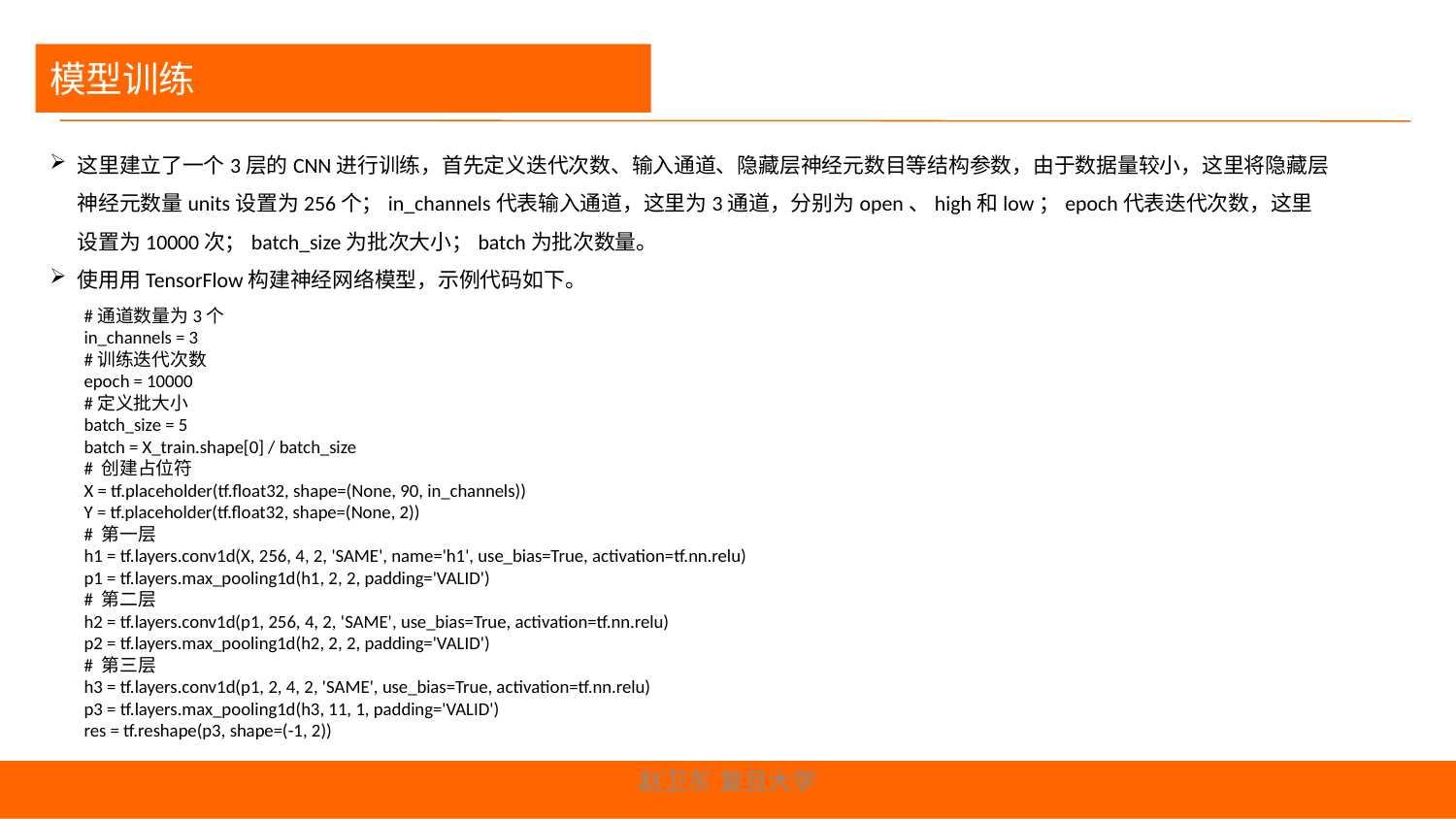

模型训练
这里建立了一个3层的CNN进行训练，首先定义迭代次数、输入通道、隐藏层神经元数目等结构参数，由于数据量较小，这里将隐藏层神经元数量units设置为256个；in_channels代表输入通道，这里为3通道，分别为open、high和low；epoch代表迭代次数，这里设置为10000次；batch_size为批次大小；batch为批次数量。
使用用TensorFlow构建神经网络模型，示例代码如下。
#通道数量为3个
in_channels = 3
#训练迭代次数
epoch = 10000
#定义批大小
batch_size = 5
batch = X_train.shape[0] / batch_size
# 创建占位符
X = tf.placeholder(tf.float32, shape=(None, 90, in_channels))
Y = tf.placeholder(tf.float32, shape=(None, 2))
# 第一层
h1 = tf.layers.conv1d(X, 256, 4, 2, 'SAME', name='h1', use_bias=True, activation=tf.nn.relu)
p1 = tf.layers.max_pooling1d(h1, 2, 2, padding='VALID')
# 第二层
h2 = tf.layers.conv1d(p1, 256, 4, 2, 'SAME', use_bias=True, activation=tf.nn.relu)
p2 = tf.layers.max_pooling1d(h2, 2, 2, padding='VALID')
# 第三层
h3 = tf.layers.conv1d(p1, 2, 4, 2, 'SAME', use_bias=True, activation=tf.nn.relu)
p3 = tf.layers.max_pooling1d(h3, 11, 1, padding='VALID')
res = tf.reshape(p3, shape=(-1, 2))

赵卫东 复旦大学